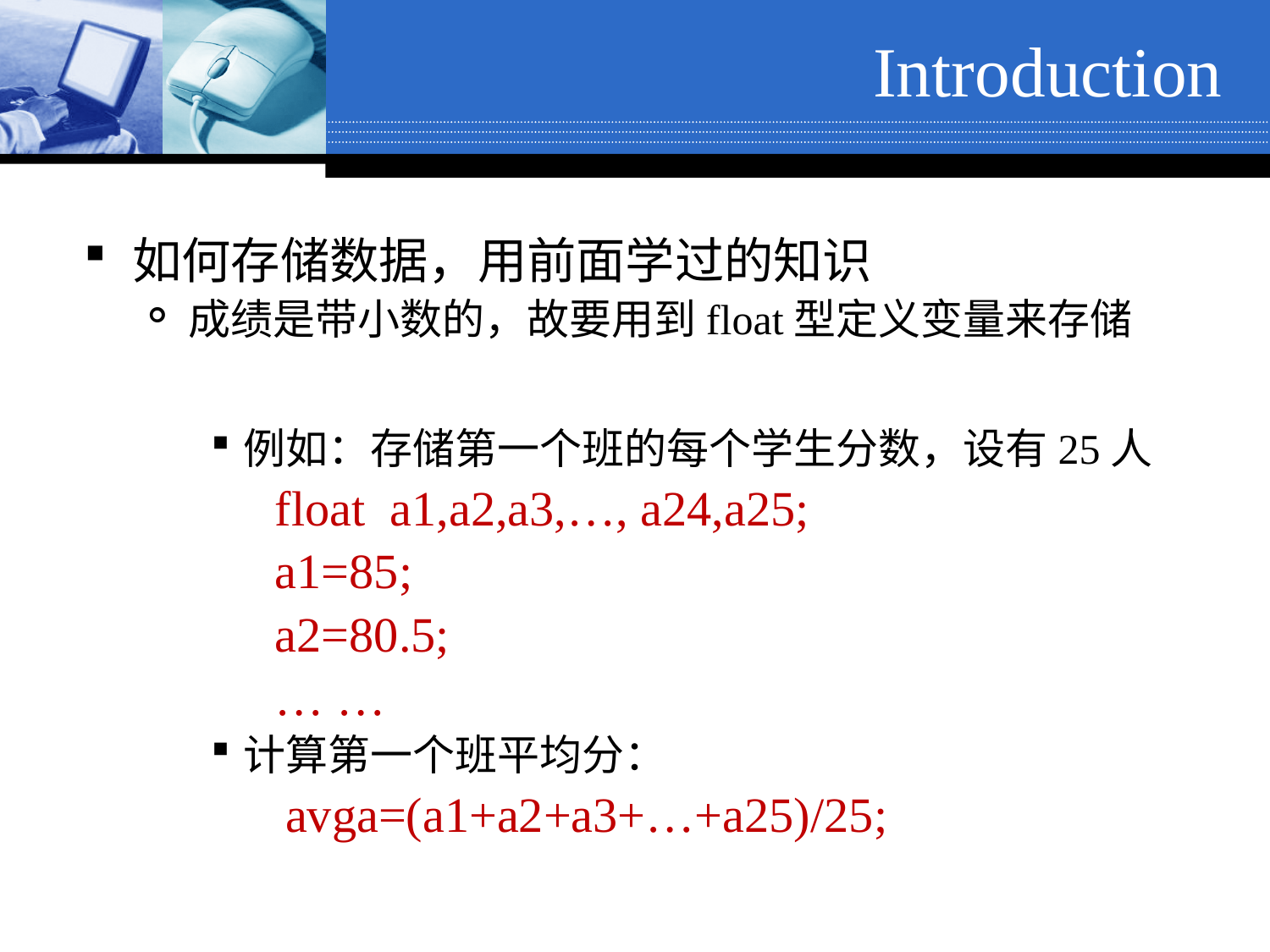

Introduction
如何存储数据，用前面学过的知识
成绩是带小数的，故要用到float型定义变量来存储

例如：存储第一个班的每个学生分数，设有25人
float  a1,a2,a3,…, a24,a25;
a1=85;
a2=80.5;
… …
计算第一个班平均分：
      avga=(a1+a2+a3+…+a25)/25;